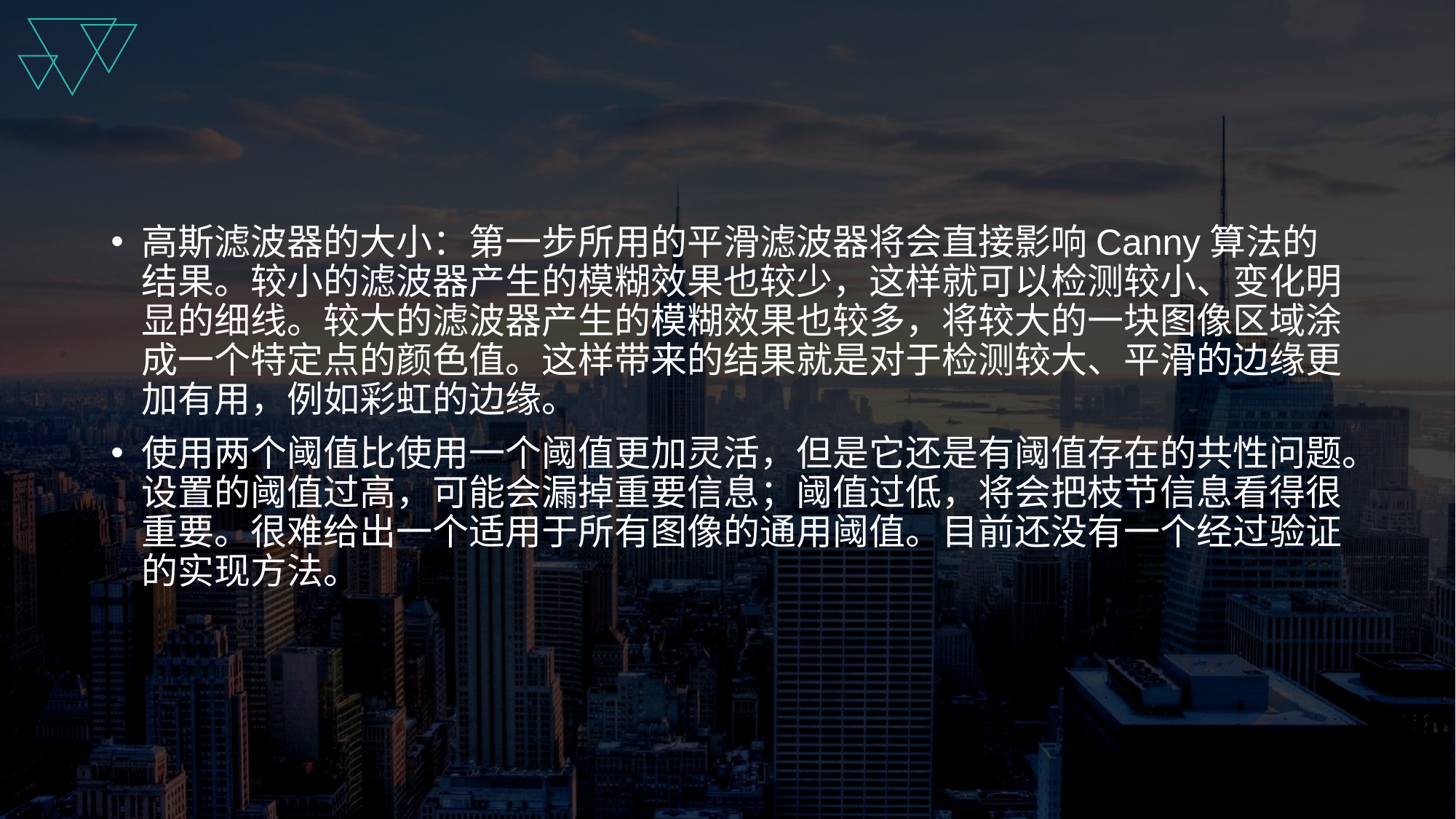

#

高斯滤波器的大小：第一步所用的平滑滤波器将会直接影响Canny算法的结果。较小的滤波器产生的模糊效果也较少，这样就可以检测较小、变化明显的细线。较大的滤波器产生的模糊效果也较多，将较大的一块图像区域涂成一个特定点的颜色值。这样带来的结果就是对于检测较大、平滑的边缘更加有用，例如彩虹的边缘。
使用两个阈值比使用一个阈值更加灵活，但是它还是有阈值存在的共性问题。设置的阈值过高，可能会漏掉重要信息；阈值过低，将会把枝节信息看得很重要。很难给出一个适用于所有图像的通用阈值。目前还没有一个经过验证的实现方法。